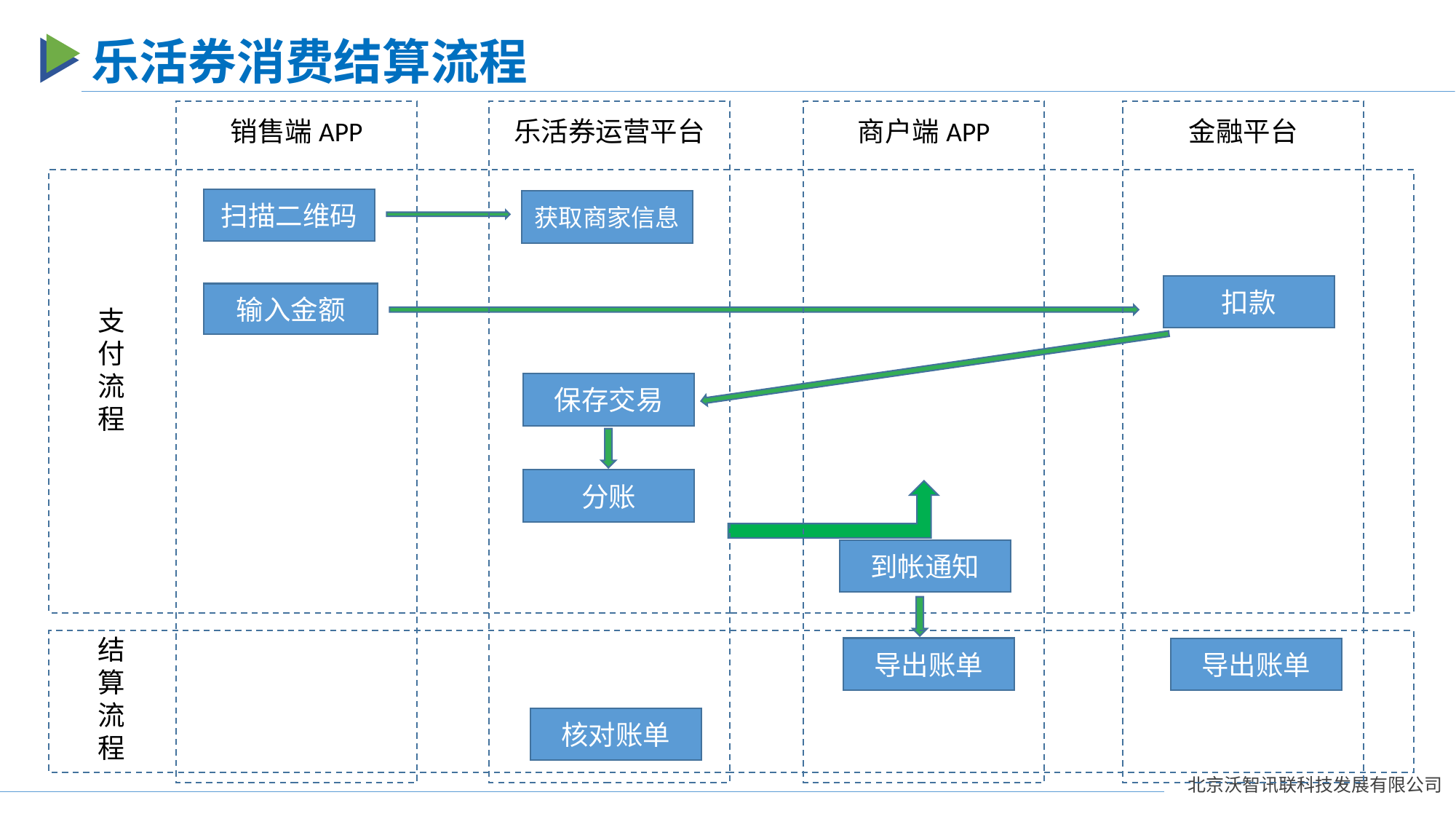

乐活券消费结算流程
销售端APP

乐活券运营平台

金融平台

商户端APP

支
付
流
程
扫描二维码
获取商家信息

扣款
输入金额

保存交易

分账

到帐通知

导出账单
导出账单
结
算
流
程
核对账单